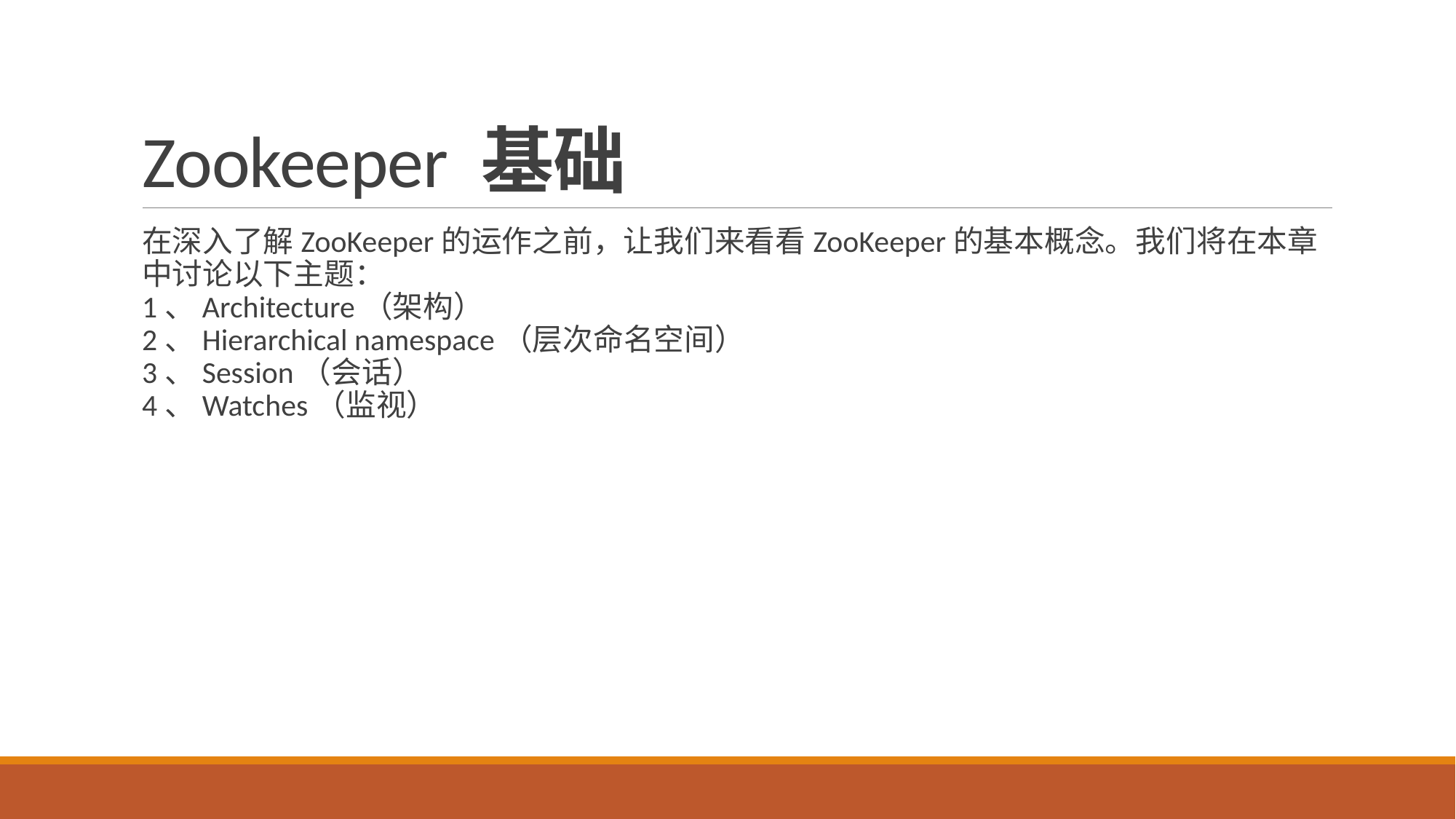

# Zookeeper 基础
在深入了解ZooKeeper的运作之前，让我们来看看ZooKeeper的基本概念。我们将在本章中讨论以下主题：
1、Architecture（架构）
2、Hierarchical namespace（层次命名空间）
3、Session（会话）
4、Watches（监视）